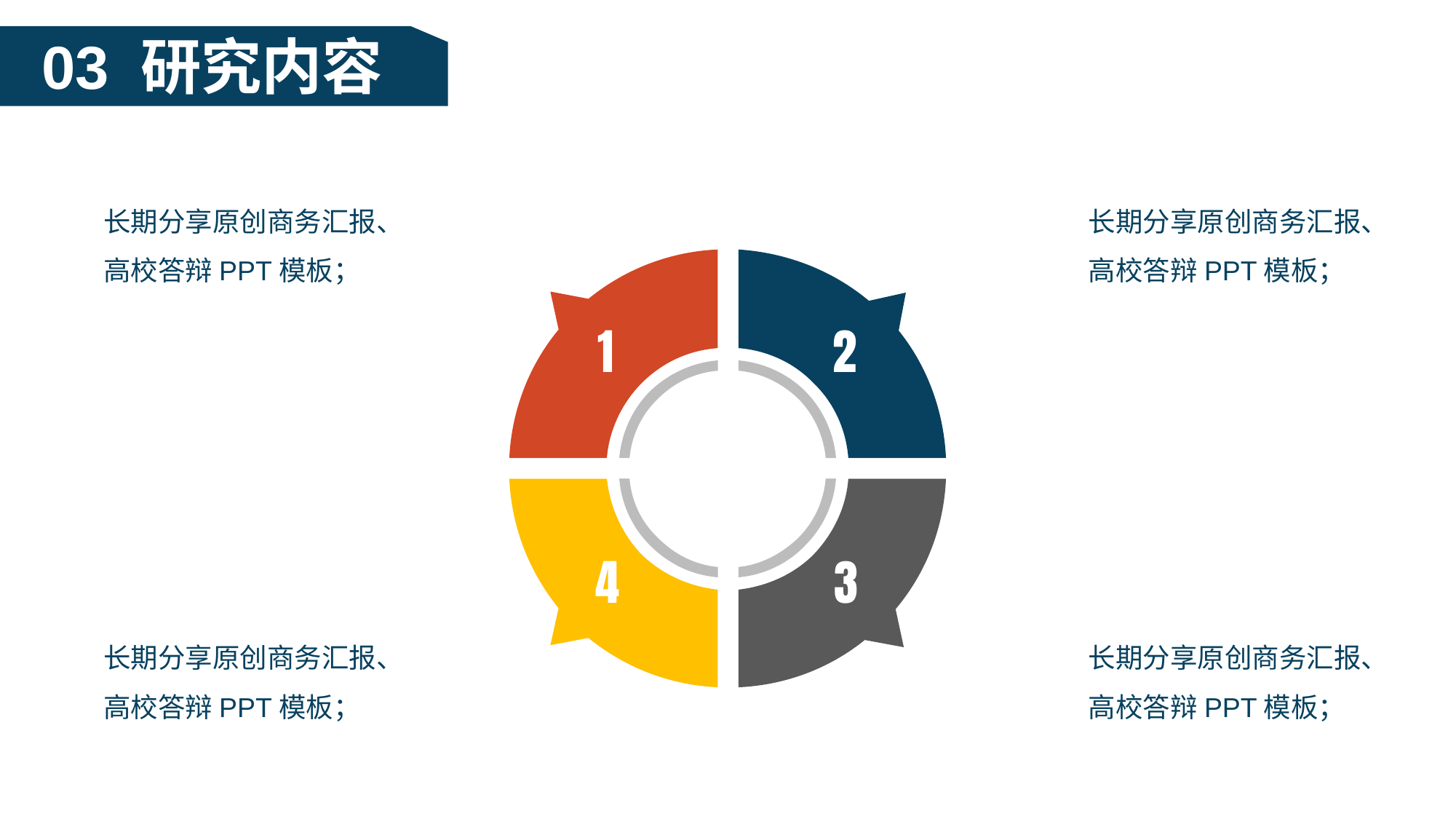

03 研究内容
长期分享原创商务汇报、高校答辩PPT模板；
长期分享原创商务汇报、高校答辩PPT模板；

1
2

4
3
长期分享原创商务汇报、高校答辩PPT模板；
长期分享原创商务汇报、高校答辩PPT模板；